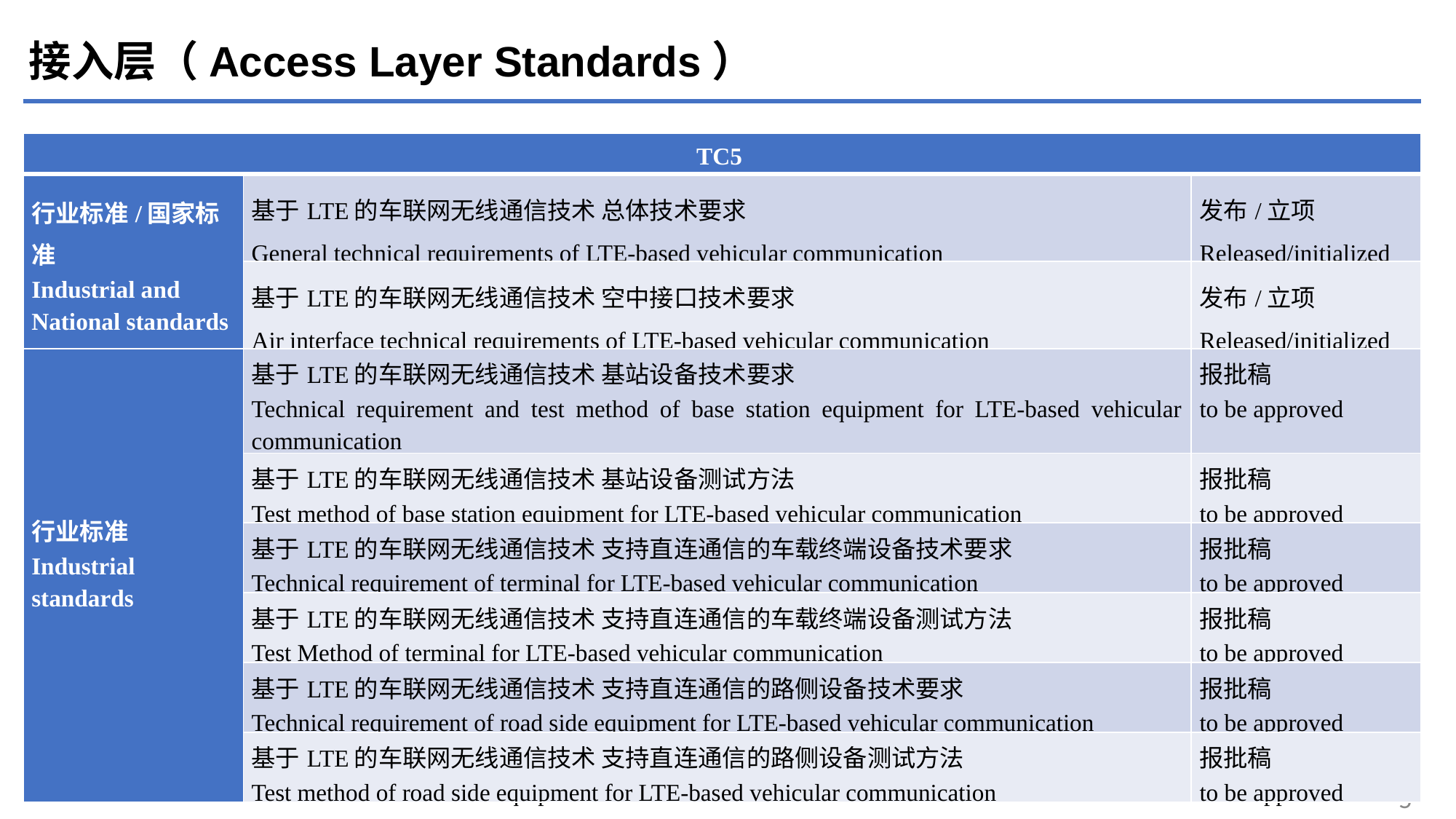

接入层（Access Layer Standards）
| TC5 |  |  |
| --- | --- | --- |
| 行业标准/国家标准 Industrial and National standards | 基于LTE的车联网无线通信技术 总体技术要求 General technical requirements of LTE-based vehicular communication | 发布/立项 Released/initialized |
|  | 基于LTE的车联网无线通信技术 空中接口技术要求 Air interface technical requirements of LTE-based vehicular communication | 发布/立项 Released/initialized |
| 行业标准 Industrial standards | 基于LTE的车联网无线通信技术 基站设备技术要求 Technical requirement and test method of base station equipment for LTE-based vehicular communication | 报批稿 to be approved |
|  | 基于LTE的车联网无线通信技术 基站设备测试方法 Test method of base station equipment for LTE-based vehicular communication | 报批稿 to be approved |
|  | 基于LTE的车联网无线通信技术 支持直连通信的车载终端设备技术要求 Technical requirement of terminal for LTE-based vehicular communication | 报批稿 to be approved |
|  | 基于LTE的车联网无线通信技术 支持直连通信的车载终端设备测试方法 Test Method of terminal for LTE-based vehicular communication | 报批稿 to be approved |
|  | 基于LTE的车联网无线通信技术 支持直连通信的路侧设备技术要求 Technical requirement of road side equipment for LTE-based vehicular communication | 报批稿 to be approved |
|  | 基于LTE的车联网无线通信技术 支持直连通信的路侧设备测试方法 Test method of road side equipment for LTE-based vehicular communication | 报批稿 to be approved |
5